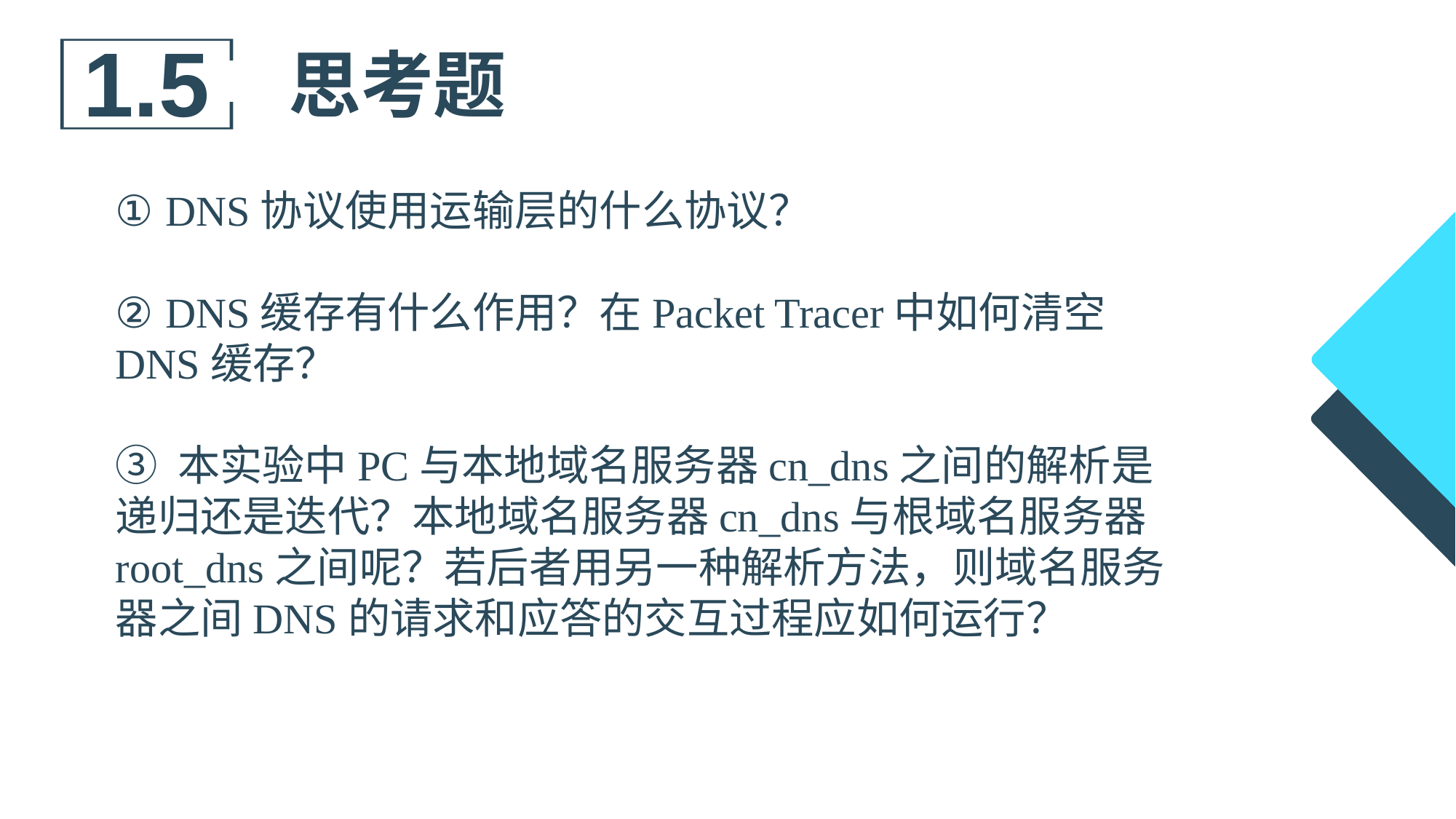

1.5

思考题
① DNS协议使用运输层的什么协议？

② DNS缓存有什么作用？在Packet Tracer中如何清空DNS缓存？

③ 本实验中PC与本地域名服务器cn_dns之间的解析是递归还是迭代？本地域名服务器cn_dns与根域名服务器root_dns之间呢？若后者用另一种解析方法，则域名服务器之间DNS的请求和应答的交互过程应如何运行？